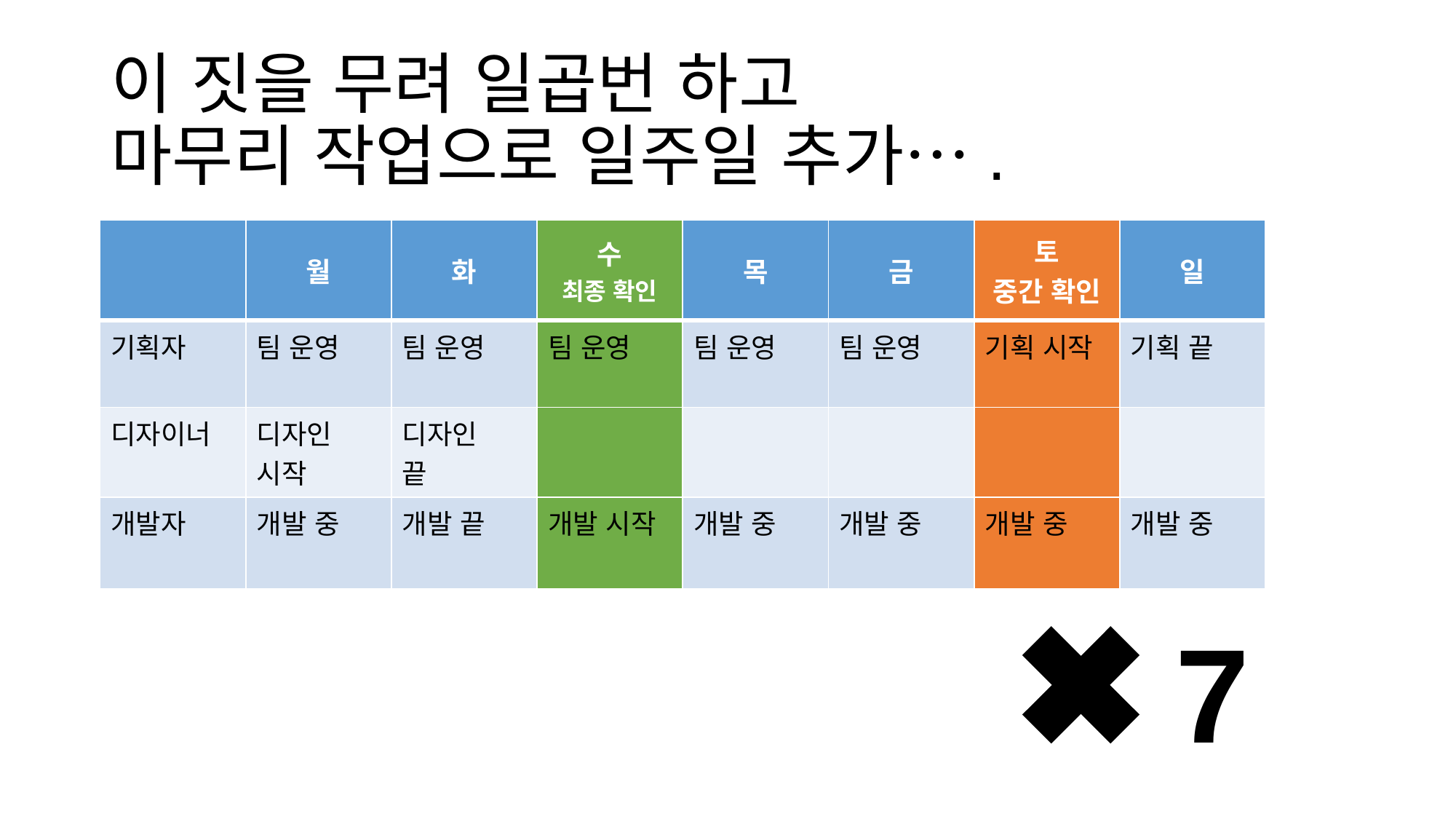

# 이 짓을 무려 일곱번 하고 마무리 작업으로 일주일 추가….
|  | 월 | 화 | 수 최종 확인 | 목 | 금 | 토 중간 확인 | 일 |
| --- | --- | --- | --- | --- | --- | --- | --- |
| 기획자 | 팀 운영 | 팀 운영 | 팀 운영 | 팀 운영 | 팀 운영 | 기획 시작 | 기획 끝 |
| 디자이너 | 디자인 시작 | 디자인 끝 |  |  |  |  |  |
| 개발자 | 개발 중 | 개발 끝 | 개발 시작 | 개발 중 | 개발 중 | 개발 중 | 개발 중 |

7